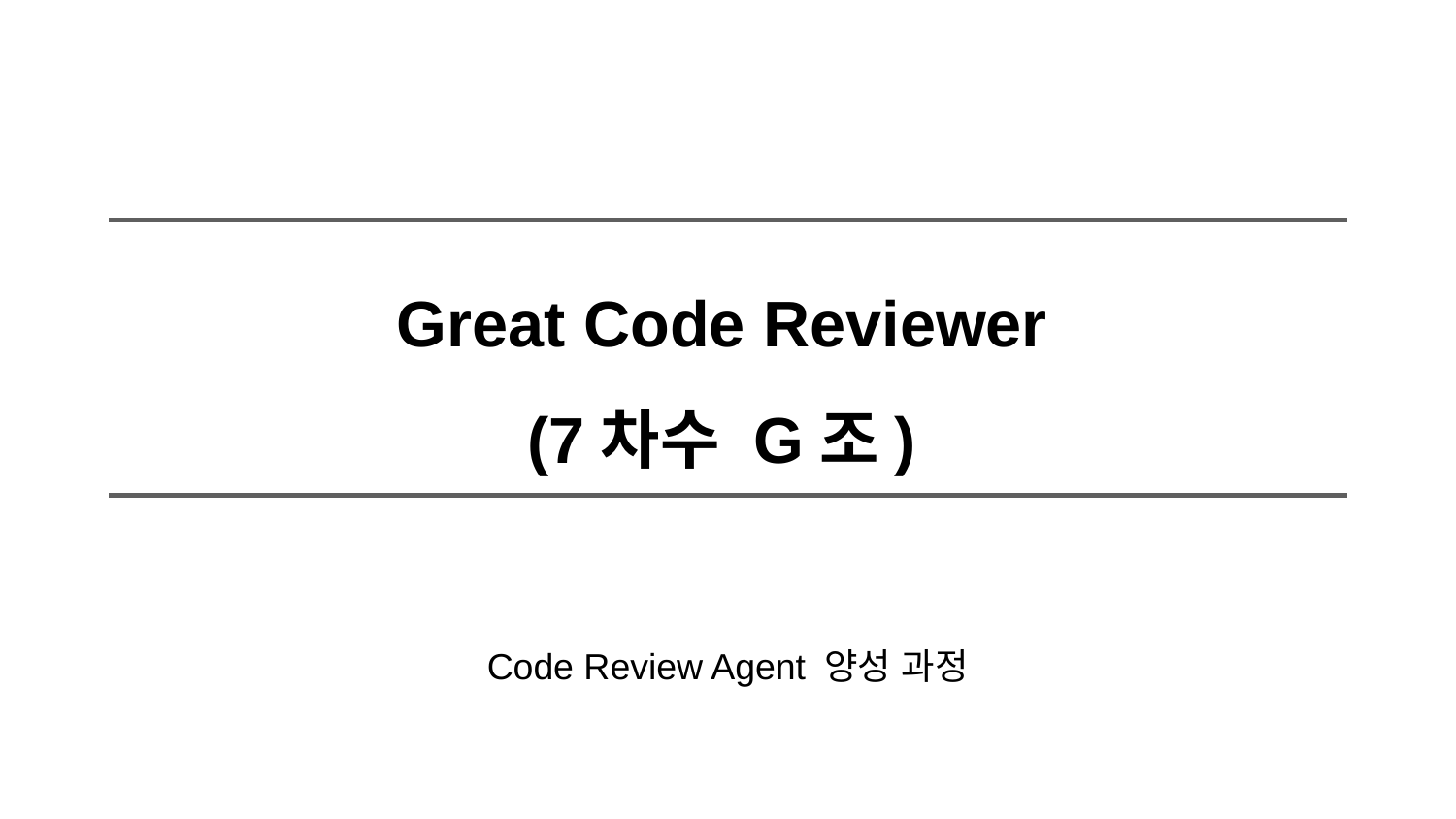

Great Code Reviewer
(7차수 G조)
Code Review Agent 양성 과정